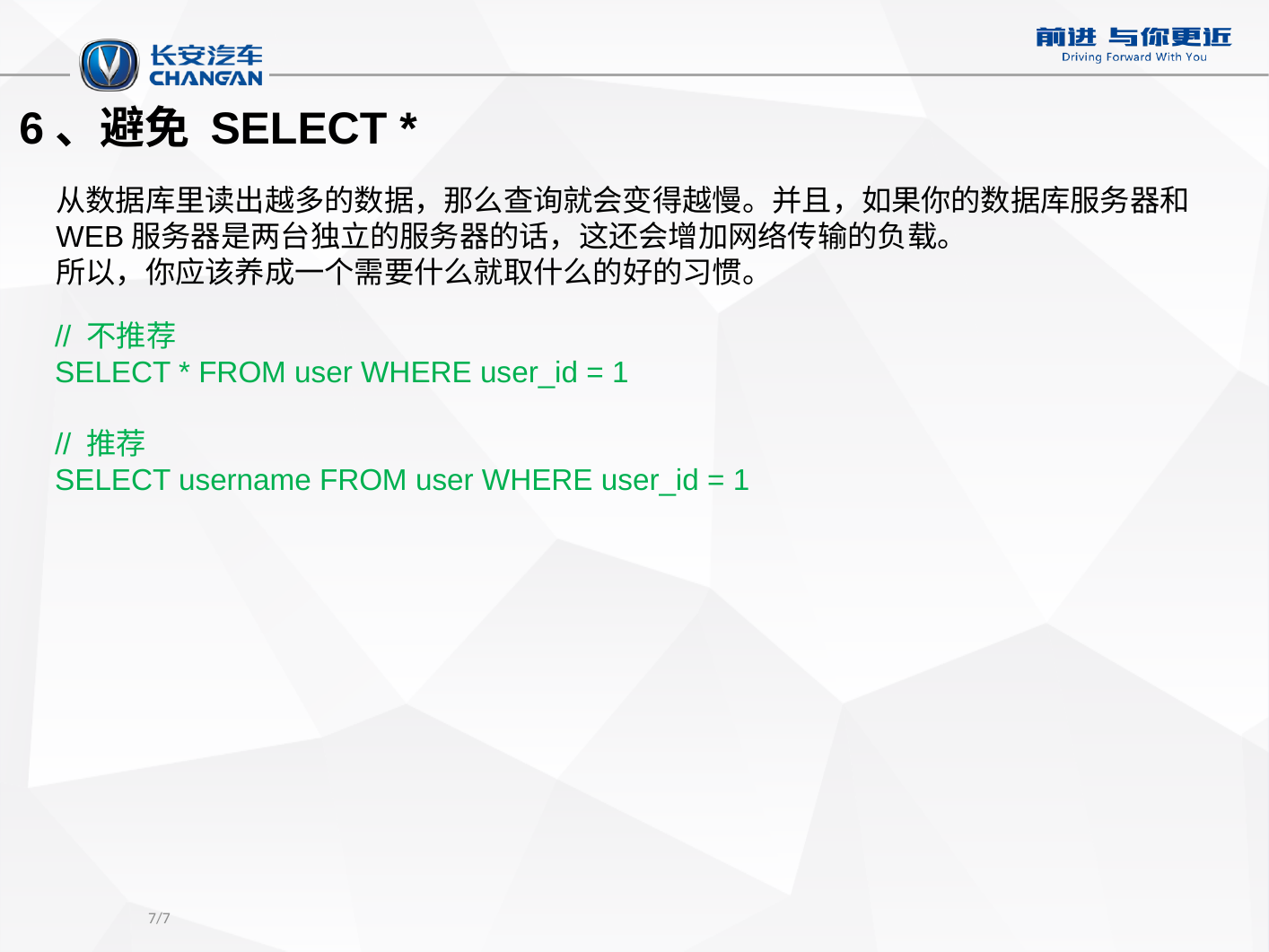

6、避免 SELECT *
从数据库里读出越多的数据，那么查询就会变得越慢。并且，如果你的数据库服务器和WEB服务器是两台独立的服务器的话，这还会增加网络传输的负载。
所以，你应该养成一个需要什么就取什么的好的习惯。
// 不推荐
SELECT * FROM user WHERE user_id = 1

// 推荐
SELECT username FROM user WHERE user_id = 1
7/7